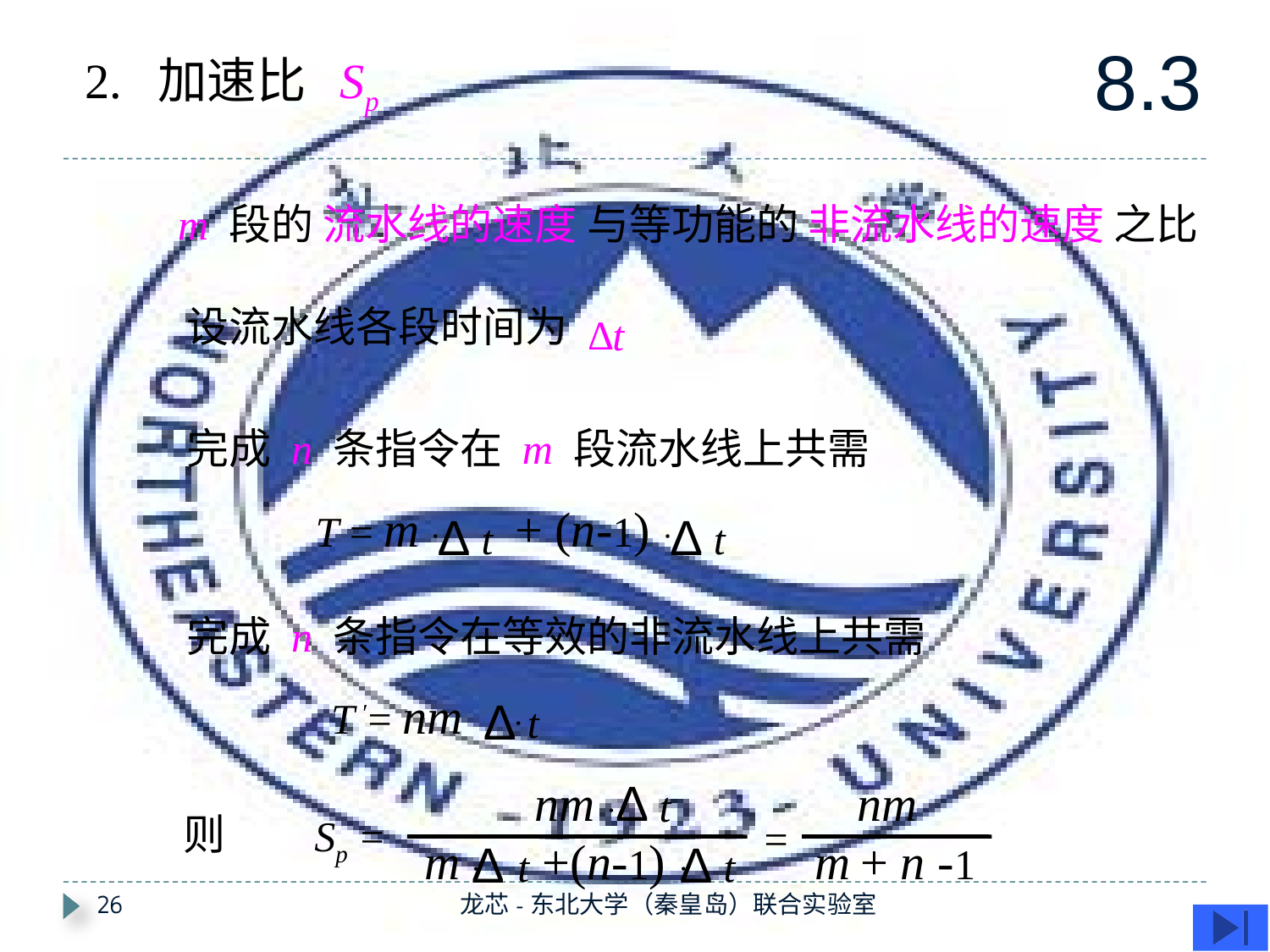

8.3
2.  加速比  Sp
 m 段的 流水线的速度 与等功能的 非流水线的速度 之比
 设流水线各段时间为 Δ
t
 完成 n 条指令在 m 段流水线上共需
              T = m ·       + (n-1) ·
t
t
Δ
Δ
 完成 n 条指令在等效的非流水线上共需
            　T ′= nm　·
Δ
t
nm ·
nm
Sp =
=
m ·     +(n-1) ·
m + n -1

Δ
t
　则
Δ
Δ
t
t
26
龙芯-东北大学（秦皇岛）联合实验室